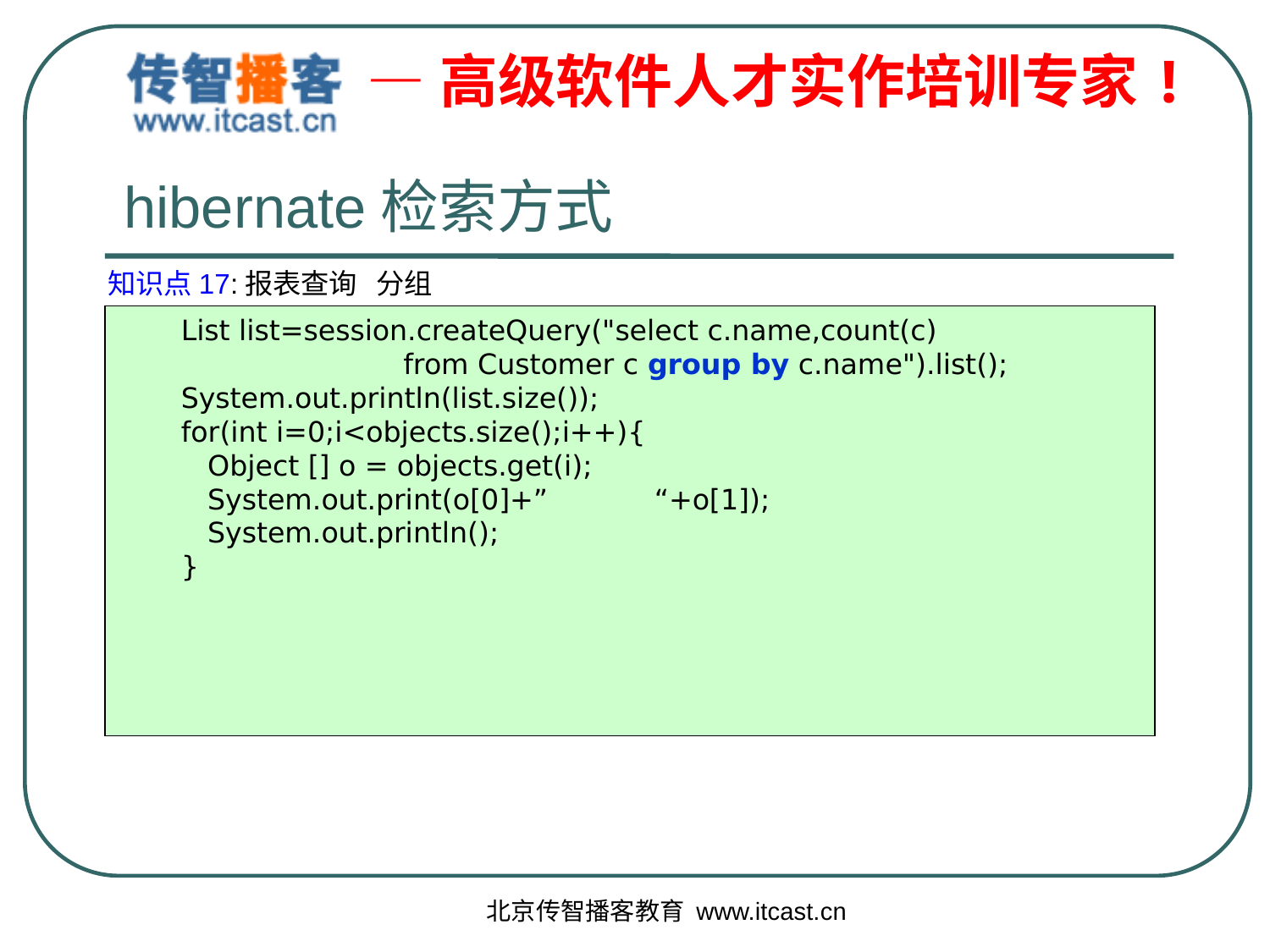

# hibernate检索方式
知识点17:报表查询   分组
List list=session.createQuery("select c.name,count(c)
                         from Customer c group by c.name").list();
System.out.println(list.size());
for(int i=0;i<objects.size();i++){
   Object [] o = objects.get(i);
   System.out.print(o[0]+”            “+o[1]);
   System.out.println();
}
北京传智播客教育 www.itcast.cn